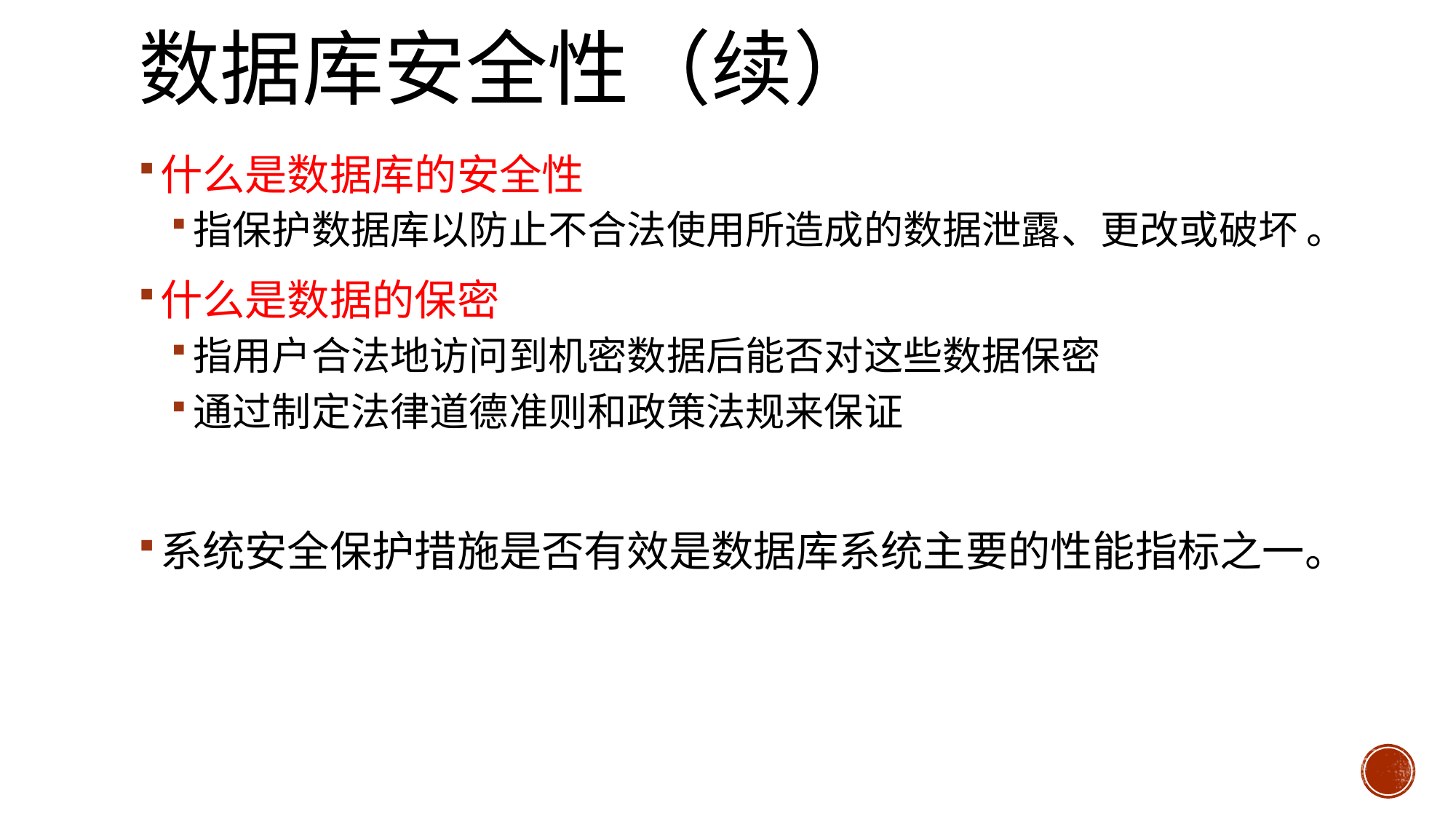

# 数据库安全性（续）
什么是数据库的安全性
指保护数据库以防止不合法使用所造成的数据泄露、更改或破坏 。
什么是数据的保密
指用户合法地访问到机密数据后能否对这些数据保密
通过制定法律道德准则和政策法规来保证

系统安全保护措施是否有效是数据库系统主要的性能指标之一。

4